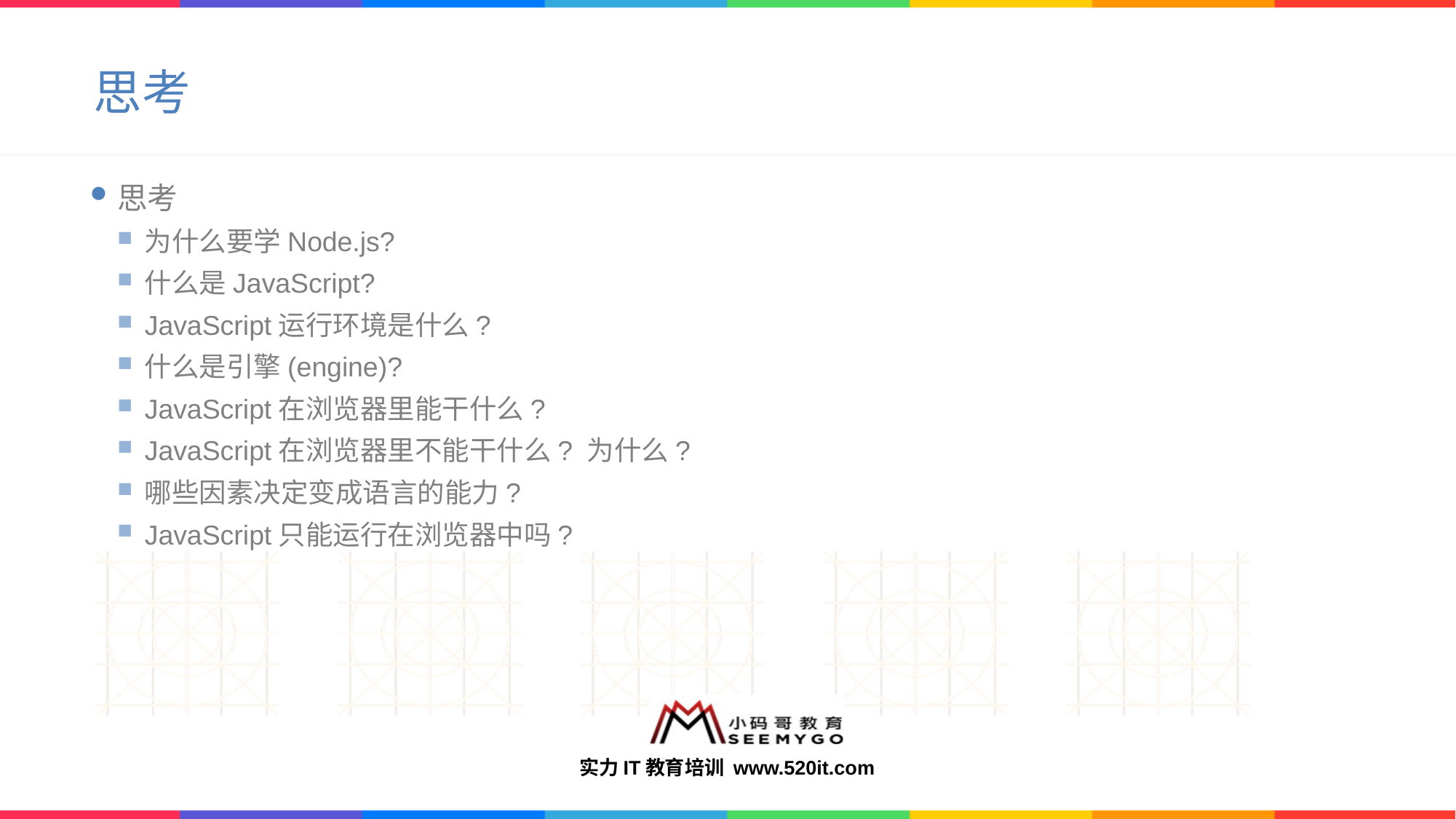

# 思考
思考
为什么要学Node.js?
什么是JavaScript?
JavaScript运行环境是什么?
什么是引擎(engine)?
JavaScript在浏览器里能干什么?
JavaScript在浏览器里不能干什么? 为什么?
哪些因素决定变成语言的能力?
JavaScript只能运行在浏览器中吗?